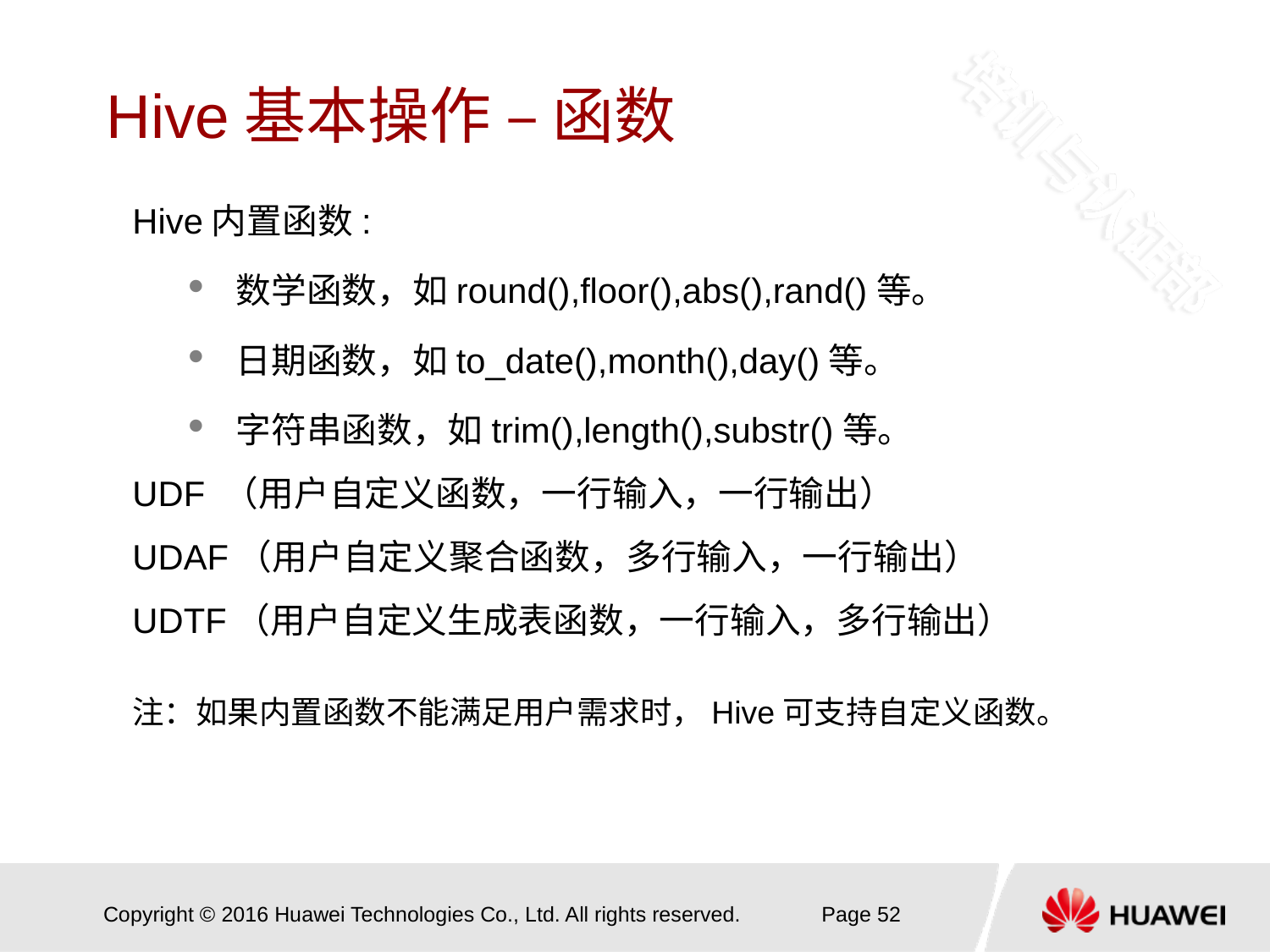

# Hive基本操作 – 函数
Hive内置函数:
数学函数，如round(),floor(),abs(),rand()等。
日期函数，如to_date(),month(),day()等。
字符串函数，如trim(),length(),substr()等。
UDF （用户自定义函数，一行输入，一行输出）
UDAF（用户自定义聚合函数，多行输入，一行输出）
UDTF（用户自定义生成表函数，一行输入，多行输出）
注：如果内置函数不能满足用户需求时，Hive可支持自定义函数。